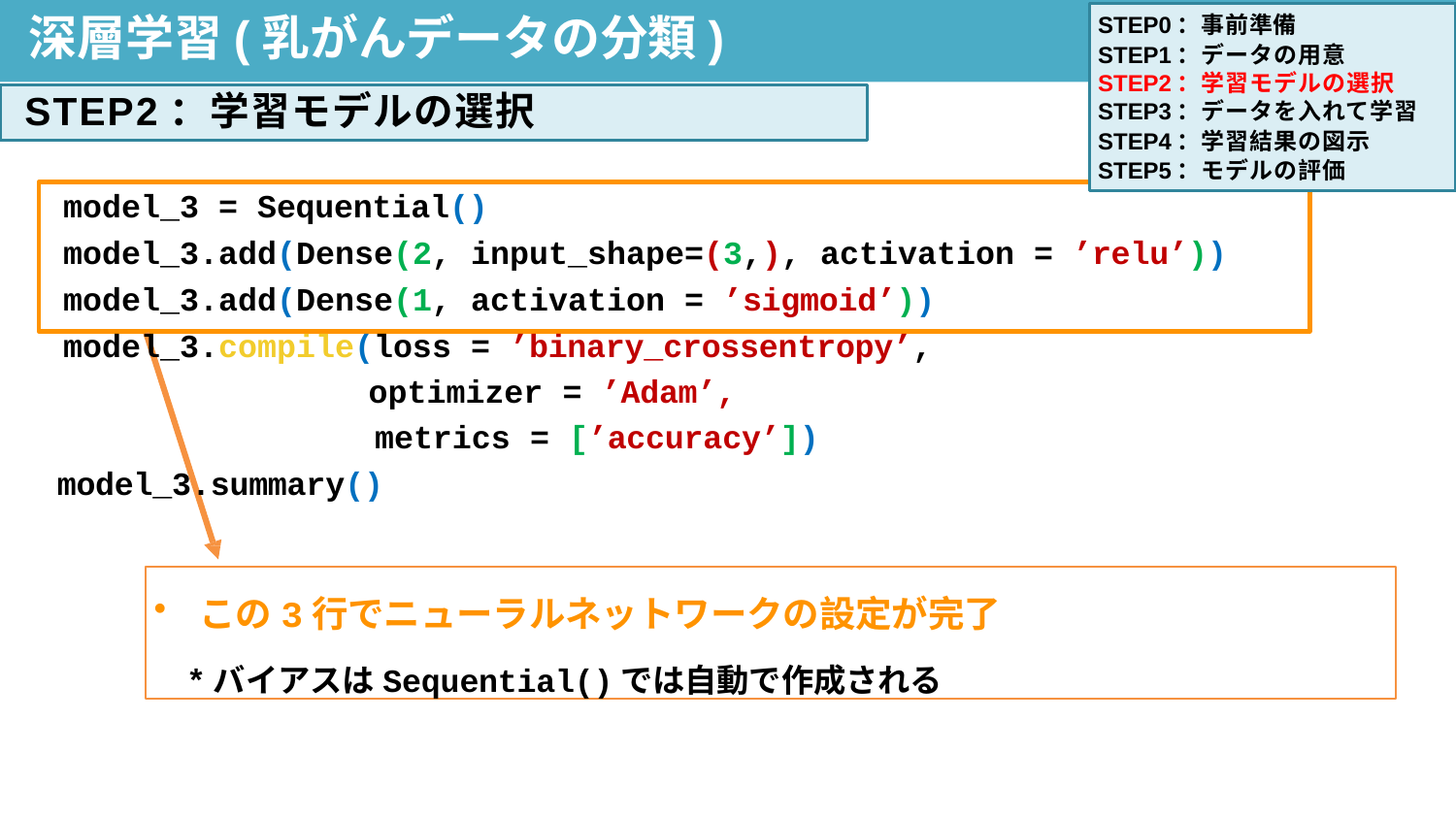

# 深層学習(乳がんデータの分類)
STEP0：事前準備
STEP1：データの用意 STEP2：学習モデルの選択

STEP2：学習モデルの選択
STEP3：データを入れて学習 STEP4：学習結果の図示 STEP5：モデルの評価
model_3 = Sequential()
model_3.add(Dense(2, input_shape=(3,), activation = ’relu’)) model_3.add(Dense(1, activation = ’sigmoid’)) model_3.compile(loss = ’binary_crossentropy’,
optimizer = ’Adam’, metrics = [’accuracy’])
model_3.summary()

この3⾏でニューラルネットワークの設定が完了
*バイアスはSequential()では⾃動で作成される